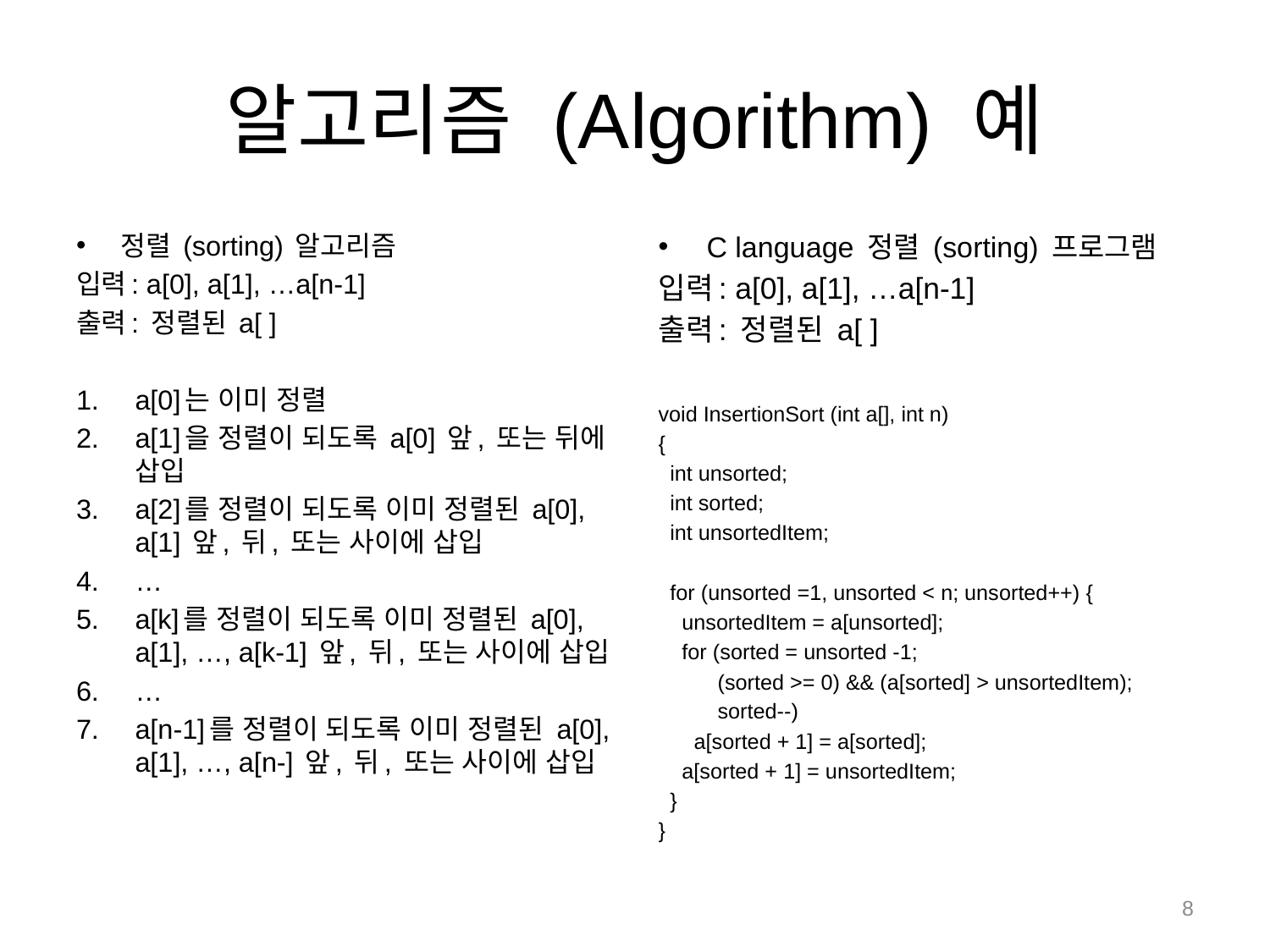

# 알고리즘 (Algorithm) 예
정렬 (sorting) 알고리즘
입력: a[0], a[1], …a[n-1]
출력: 정렬된 a[ ]

a[0]는 이미 정렬
a[1]을 정렬이 되도록 a[0] 앞, 또는 뒤에 삽입
a[2]를 정렬이 되도록 이미 정렬된 a[0], a[1] 앞, 뒤, 또는 사이에 삽입
…
a[k]를 정렬이 되도록 이미 정렬된 a[0], a[1], …, a[k-1] 앞, 뒤, 또는 사이에 삽입
…
a[n-1]를 정렬이 되도록 이미 정렬된 a[0], a[1], …, a[n-] 앞, 뒤, 또는 사이에 삽입

C language 정렬 (sorting) 프로그램
입력: a[0], a[1], …a[n-1]
출력: 정렬된 a[ ]

void InsertionSort (int a[], int n)
{
  int unsorted;
  int sorted;
  int unsortedItem;

  for (unsorted =1, unsorted < n; unsorted++) {
    unsortedItem = a[unsorted];
    for (sorted = unsorted -1;
          (sorted >= 0) && (a[sorted] > unsortedItem);
          sorted--)
      a[sorted + 1] = a[sorted];
    a[sorted + 1] = unsortedItem;
  }
}

8